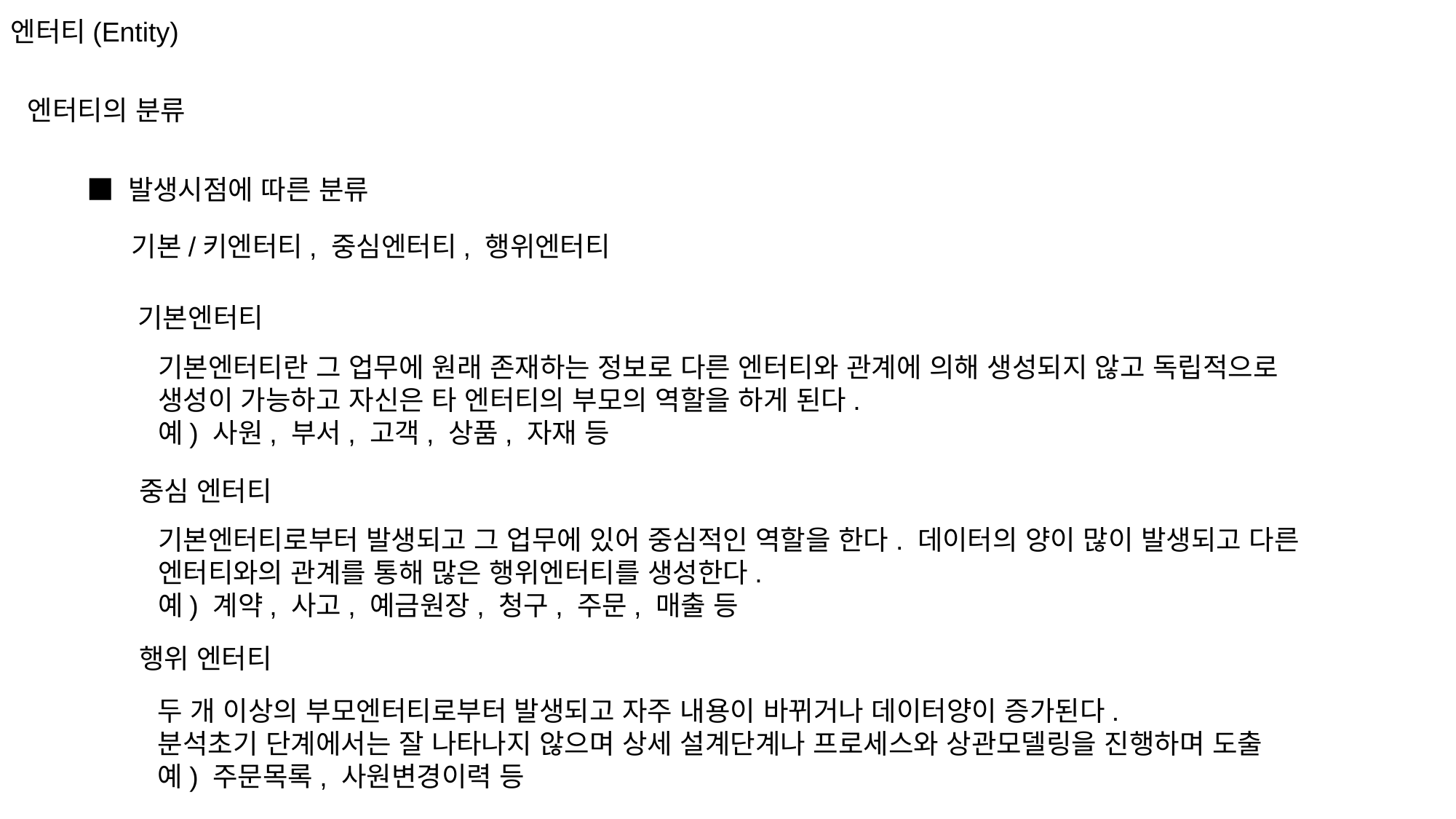

엔터티(Entity)
엔터티의 분류
■ 발생시점에 따른 분류
기본/키엔터티, 중심엔터티, 행위엔터티
기본엔터티
기본엔터티란 그 업무에 원래 존재하는 정보로 다른 엔터티와 관계에 의해 생성되지 않고 독립적으로 생성이 가능하고 자신은 타 엔터티의 부모의 역할을 하게 된다.
예) 사원, 부서, 고객, 상품, 자재 등
중심 엔터티
기본엔터티로부터 발생되고 그 업무에 있어 중심적인 역할을 한다. 데이터의 양이 많이 발생되고 다른 엔터티와의 관계를 통해 많은 행위엔터티를 생성한다.
예) 계약, 사고, 예금원장, 청구, 주문, 매출 등
행위 엔터티
두 개 이상의 부모엔터티로부터 발생되고 자주 내용이 바뀌거나 데이터양이 증가된다.
분석초기 단계에서는 잘 나타나지 않으며 상세 설계단계나 프로세스와 상관모델링을 진행하며 도출
예) 주문목록, 사원변경이력 등